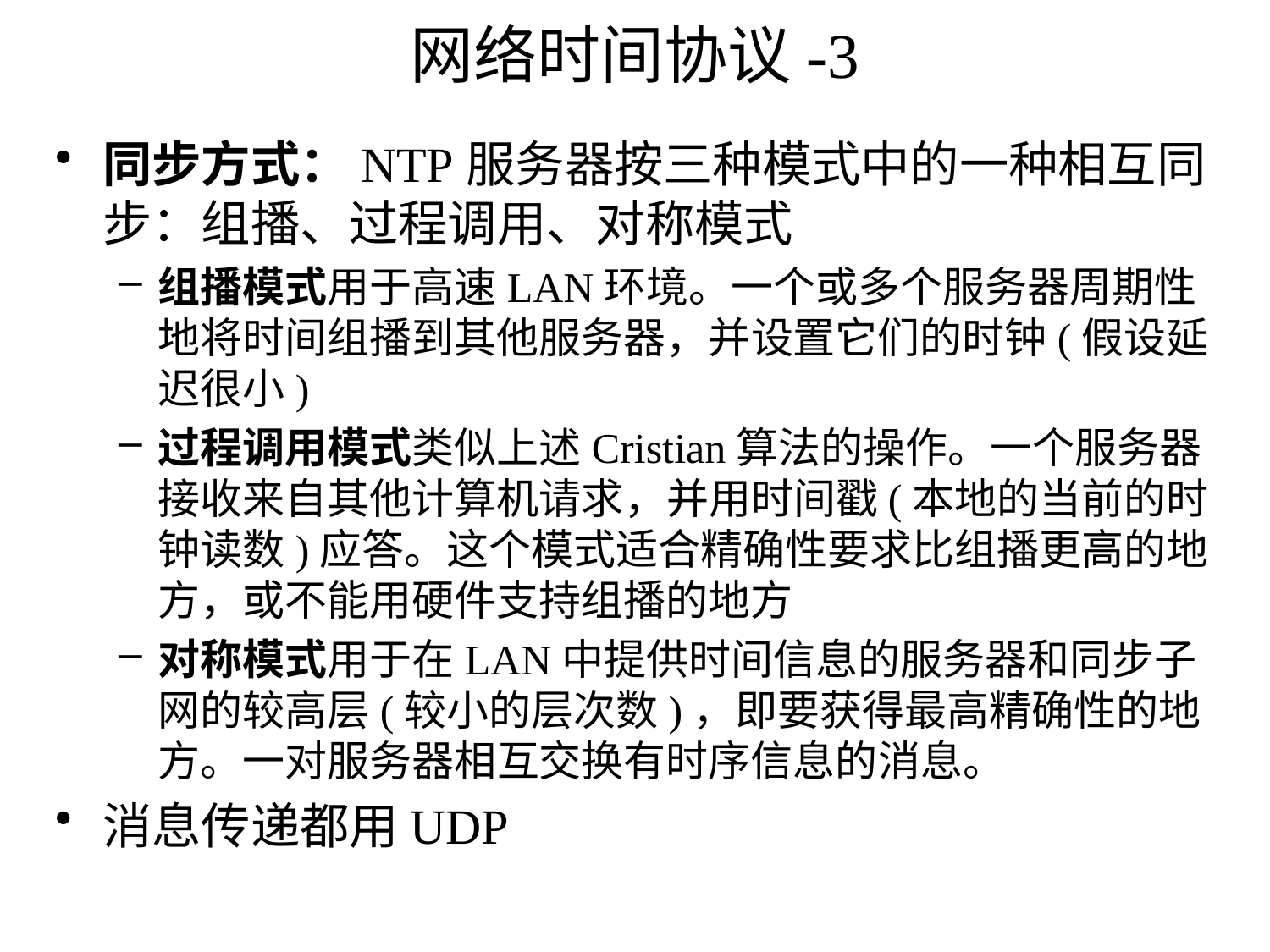

# 网络时间协议-3
同步方式：NTP服务器按三种模式中的一种相互同步：组播、过程调用、对称模式
组播模式用于高速LAN环境。一个或多个服务器周期性地将时间组播到其他服务器，并设置它们的时钟(假设延迟很小)
过程调用模式类似上述Cristian算法的操作。一个服务器接收来自其他计算机请求，并用时间戳(本地的当前的时钟读数)应答。这个模式适合精确性要求比组播更高的地方，或不能用硬件支持组播的地方
对称模式用于在LAN中提供时间信息的服务器和同步子网的较高层(较小的层次数)，即要获得最高精确性的地方。一对服务器相互交换有时序信息的消息。
消息传递都用UDP